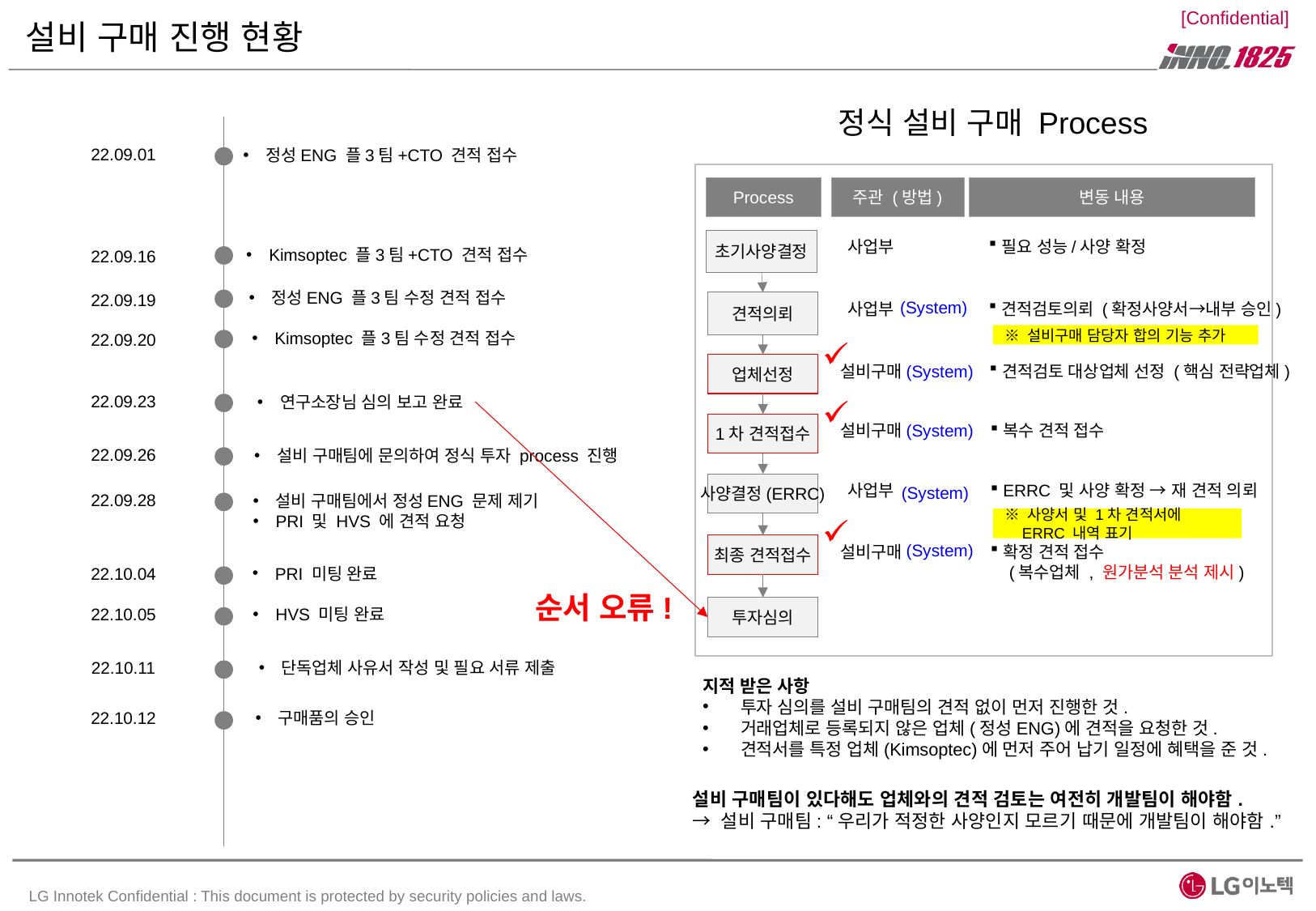

# 설비 구매 진행 현황

정식 설비 구매 Process
22.09.01
정성ENG 플3팀+CTO 견적 접수

Process
주관 (방법)
변동 내용
초기사양결정
사업부
필요 성능/사양 확정
Kimsoptec 플3팀+CTO 견적 접수
22.09.16

정성ENG 플3팀 수정 견적 접수
22.09.19

(System)
견적의뢰
사업부
견적검토의뢰 (확정사양서→내부 승인)
Kimsoptec 플3팀 수정 견적 접수
22.09.20
※ 설비구매 담당자 합의 기능 추가

업체선정
설비구매
(System)
견적검토 대상업체 선정 (핵심 전략업체)
22.09.23
연구소장님 심의 보고 완료

(System)
1차 견적접수
설비구매
복수 견적 접수
22.09.26
설비 구매팀에 문의하여 정식 투자 process 진행

사양결정(ERRC)
사업부
ERRC 및 사양 확정 → 재 견적 의뢰
(System)
22.09.28
설비 구매팀에서 정성ENG 문제 제기
PRI 및 HVS 에 견적 요청

※ 사양서 및 1차 견적서에
    ERRC 내역 표기

(System)
최종 견적접수
확정 견적 접수
    (복수업체 , 원가분석 분석 제시)
설비구매
22.10.04
PRI 미팅 완료

순서 오류!
투자심의
22.10.05
HVS 미팅 완료

22.10.11
단독업체 사유서 작성 및 필요 서류 제출

지적 받은 사항
투자 심의를 설비 구매팀의 견적 없이 먼저 진행한 것.
거래업체로 등록되지 않은 업체(정성ENG)에 견적을 요청한 것.
견적서를 특정 업체(Kimsoptec)에 먼저 주어 납기 일정에 혜택을 준 것.
22.10.12
구매품의 승인

설비 구매팀이 있다해도 업체와의 견적 검토는 여전히 개발팀이 해야함.
→ 설비 구매팀: “우리가 적정한 사양인지 모르기 때문에 개발팀이 해야함.”